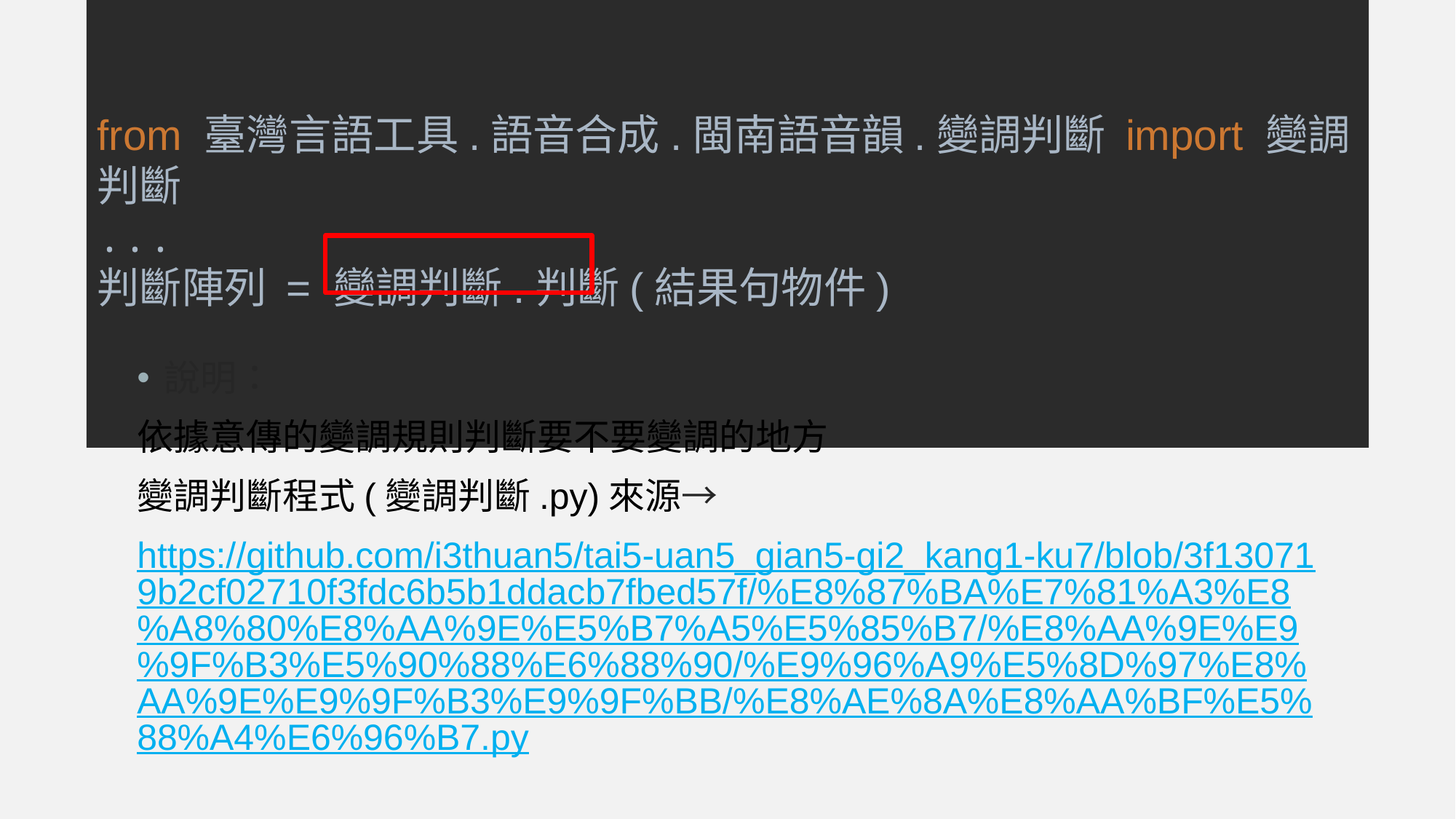

# 初版台語變調程式
from 臺灣言語工具.語音合成.閩南語音韻.變調判斷 import 變調判斷
...
判斷陣列 = 變調判斷.判斷(結果句物件)

說明：
依據意傳的變調規則判斷要不要變調的地方
變調判斷程式(變調判斷.py)來源→
https://github.com/i3thuan5/tai5-uan5_gian5-gi2_kang1-ku7/blob/3f130719b2cf02710f3fdc6b5b1ddacb7fbed57f/%E8%87%BA%E7%81%A3%E8%A8%80%E8%AA%9E%E5%B7%A5%E5%85%B7/%E8%AA%9E%E9%9F%B3%E5%90%88%E6%88%90/%E9%96%A9%E5%8D%97%E8%AA%9E%E9%9F%B3%E9%9F%BB/%E8%AE%8A%E8%AA%BF%E5%88%A4%E6%96%B7.py